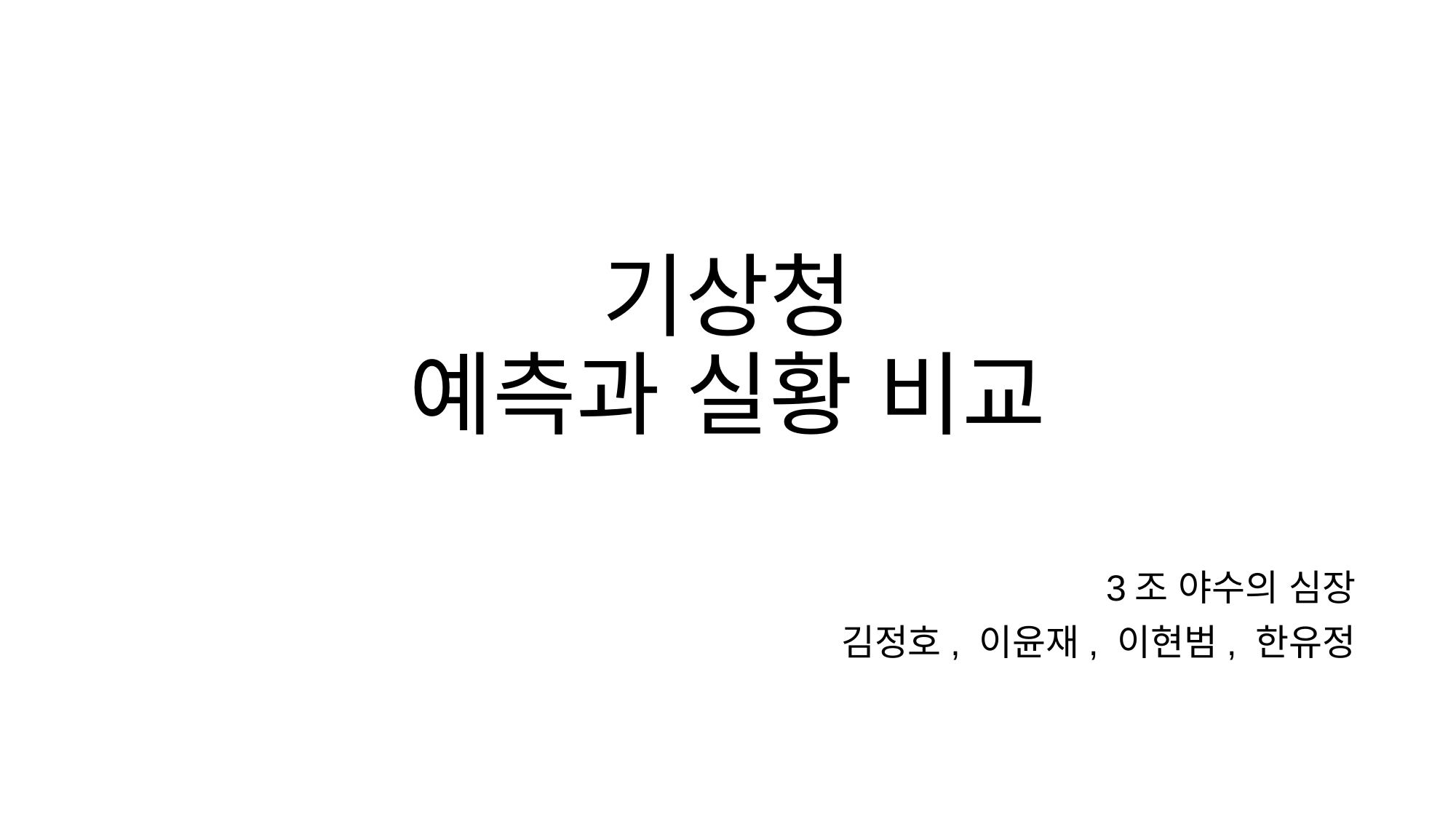

# 기상청 예측과 실황 비교
3조 야수의 심장
김정호, 이윤재, 이현범, 한유정